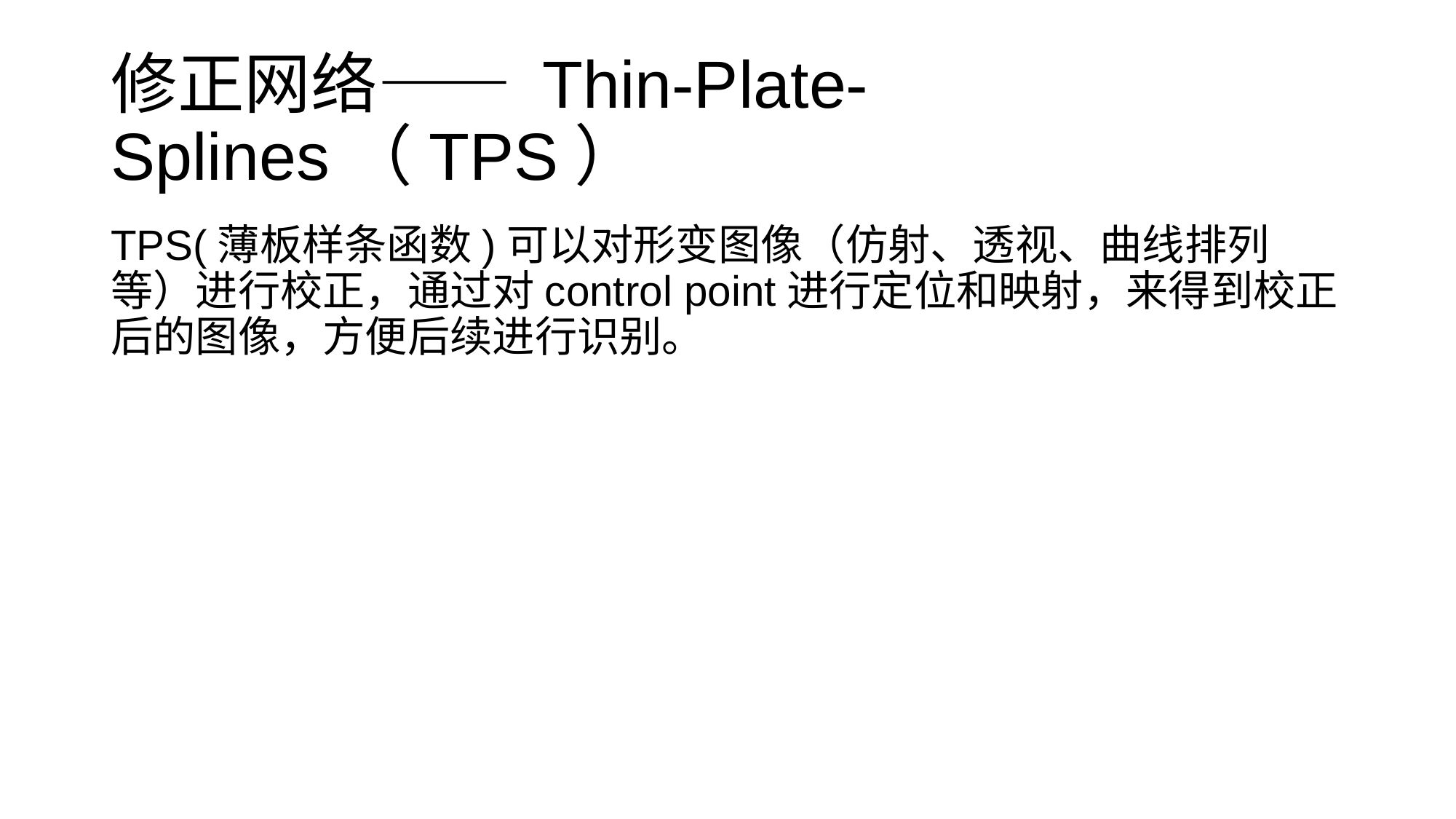

# 修正网络—— Thin-Plate-Splines（TPS）
TPS(薄板样条函数)可以对形变图像（仿射、透视、曲线排列等）进行校正，通过对control point进行定位和映射，来得到校正后的图像，方便后续进行识别。